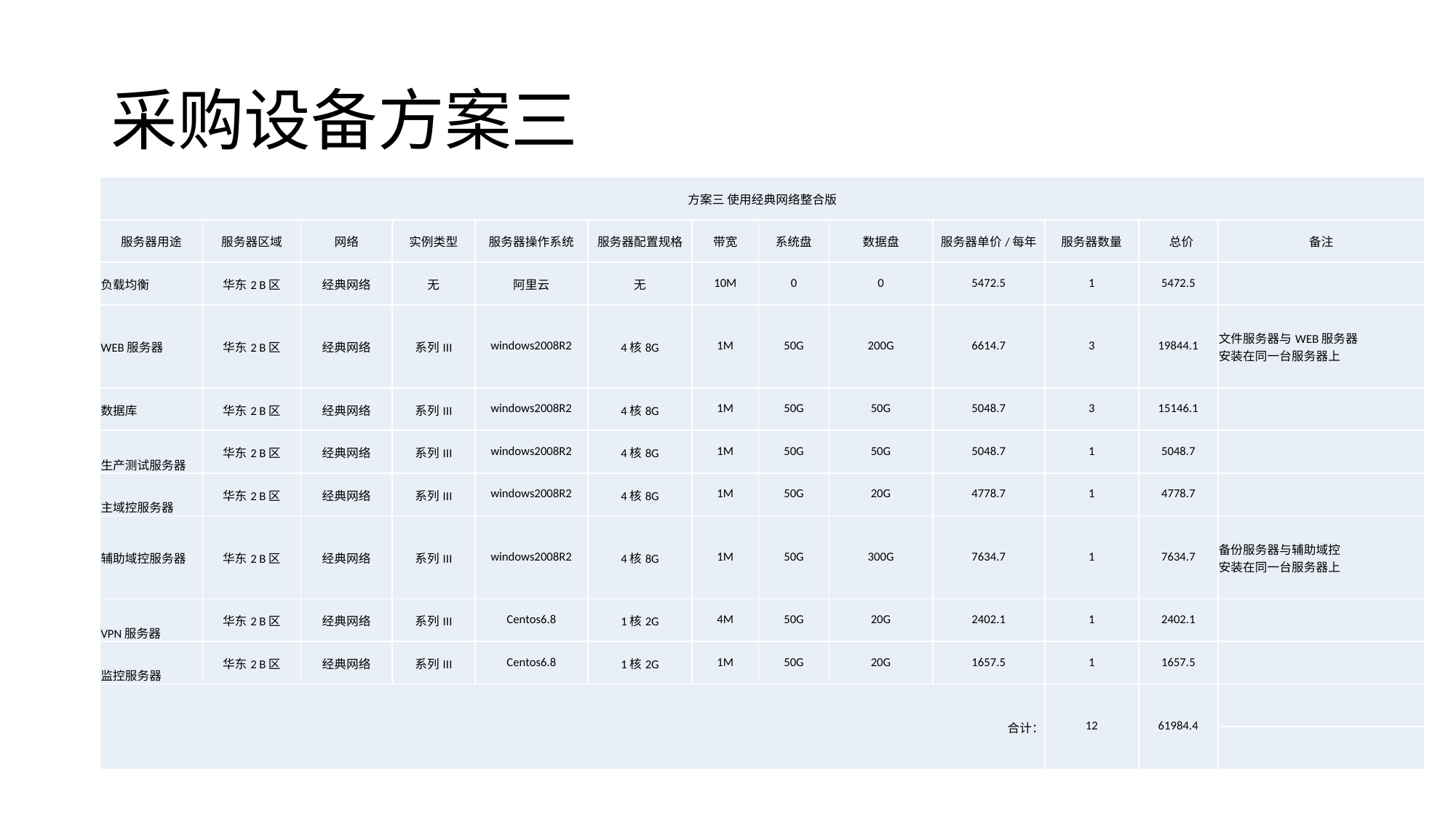

# 采购设备方案三
| 方案三 使用经典网络整合版 |  |  |  |  |  |  |  |  |  |  |  |  |
| --- | --- | --- | --- | --- | --- | --- | --- | --- | --- | --- | --- | --- |
| 服务器用途 | 服务器区域 | 网络 | 实例类型 | 服务器操作系统 | 服务器配置规格 | 带宽 | 系统盘 | 数据盘 | 服务器单价/每年 | 服务器数量 | 总价 | 备注 |
| 负载均衡 | 华东2 B区 | 经典网络 | 无 | 阿里云 | 无 | 10M | 0 | 0 | 5472.5 | 1 | 5472.5 |  |
| WEB服务器 | 华东2 B区 | 经典网络 | 系列III | windows2008R2 | 4核8G | 1M | 50G | 200G | 6614.7 | 3 | 19844.1 | 文件服务器与WEB服务器 安装在同一台服务器上 |
| 数据库 | 华东2 B区 | 经典网络 | 系列III | windows2008R2 | 4核8G | 1M | 50G | 50G | 5048.7 | 3 | 15146.1 |  |
| 生产测试服务器 | 华东2 B区 | 经典网络 | 系列III | windows2008R2 | 4核8G | 1M | 50G | 50G | 5048.7 | 1 | 5048.7 |  |
| 主域控服务器 | 华东2 B区 | 经典网络 | 系列III | windows2008R2 | 4核8G | 1M | 50G | 20G | 4778.7 | 1 | 4778.7 |  |
| 辅助域控服务器 | 华东2 B区 | 经典网络 | 系列III | windows2008R2 | 4核8G | 1M | 50G | 300G | 7634.7 | 1 | 7634.7 | 备份服务器与辅助域控 安装在同一台服务器上 |
| VPN服务器 | 华东2 B区 | 经典网络 | 系列III | Centos6.8 | 1核2G | 4M | 50G | 20G | 2402.1 | 1 | 2402.1 |  |
| 监控服务器 | 华东2 B区 | 经典网络 | 系列III | Centos6.8 | 1核2G | 1M | 50G | 20G | 1657.5 | 1 | 1657.5 |  |
| 合计： |  |  |  |  |  |  |  |  |  | 12 | 61984.4 |  |
|  |  |  |  |  |  |  |  |  |  |  |  |  |